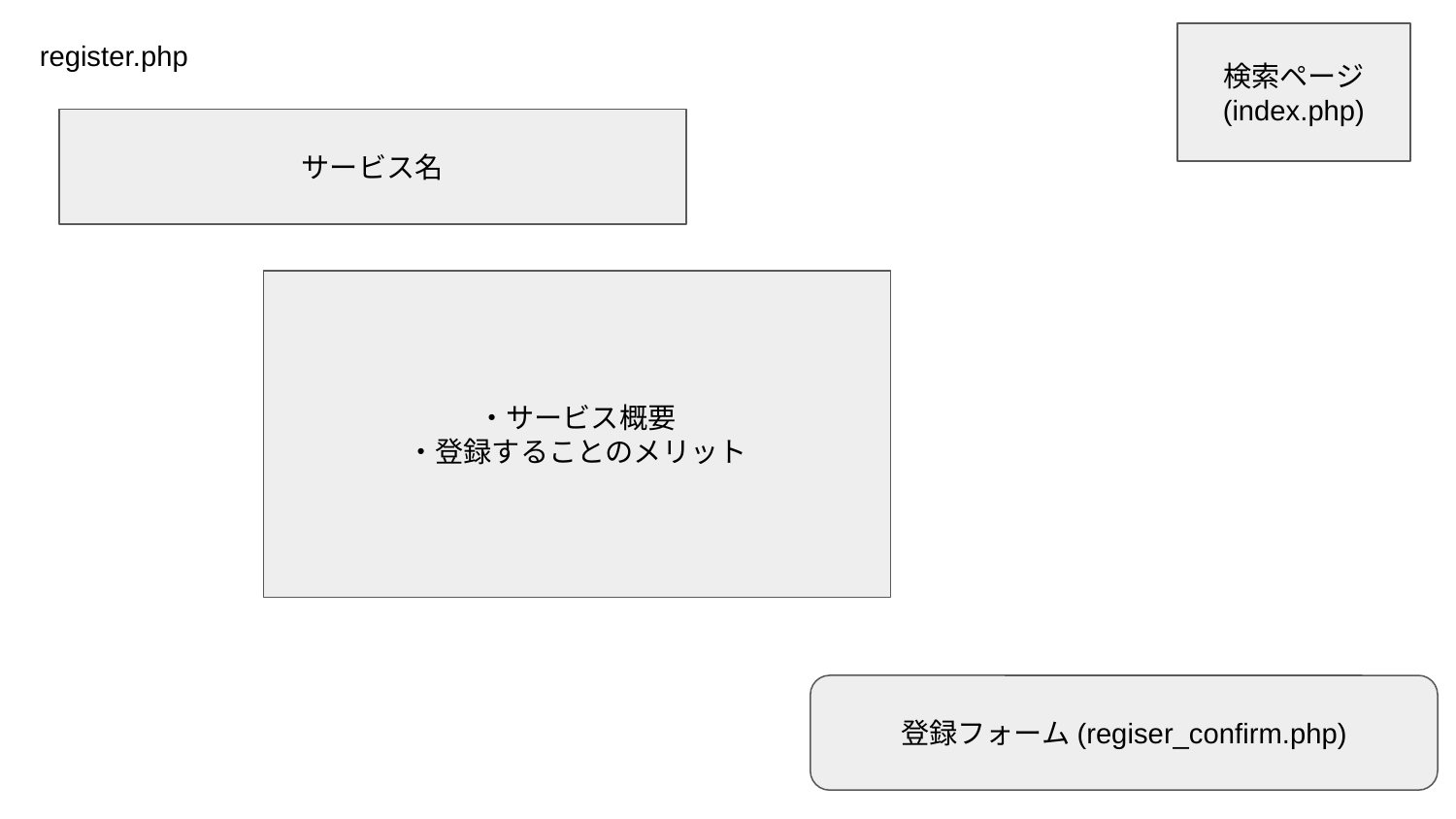

register.php
検索ページ
(index.php)
サービス名
・サービス概要
・登録することのメリット
登録フォーム(regiser_confirm.php)